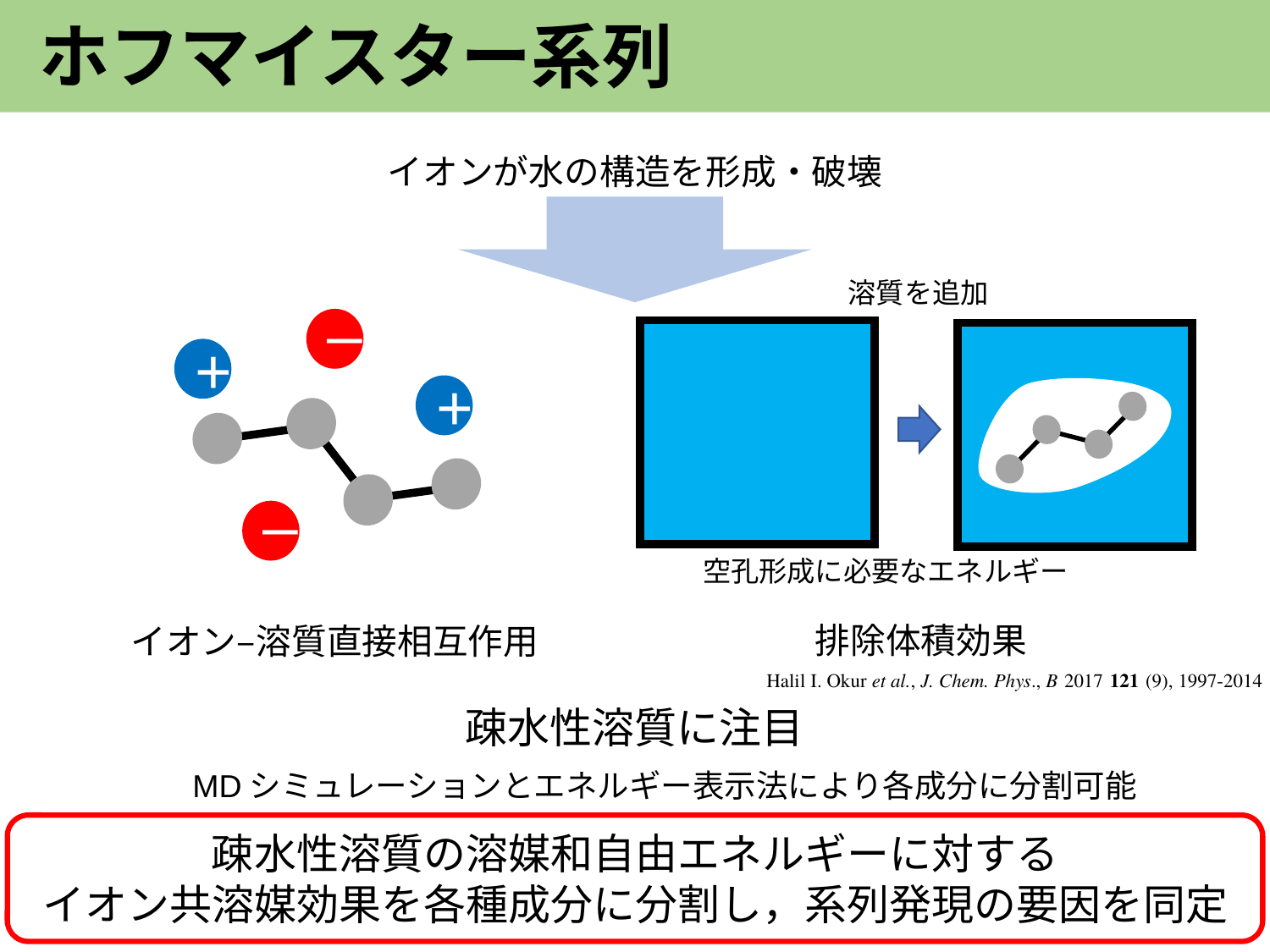

# ホフマイスター系列
イオンが水の構造を形成・破壊

溶質を追加
–
+
+

–
イオン–溶質直接相互作用

空孔形成に必要なエネルギー
排除体積効果
Halil I. Okur et al., J. Chem. Phys., B 2017 121 (9), 1997-2014
疎水性溶質に注目
MDシミュレーションとエネルギー表示法により各成分に分割可能
疎水性溶質の溶媒和自由エネルギーに対する
イオン共溶媒効果を各種成分に分割し，系列発現の要因を同定